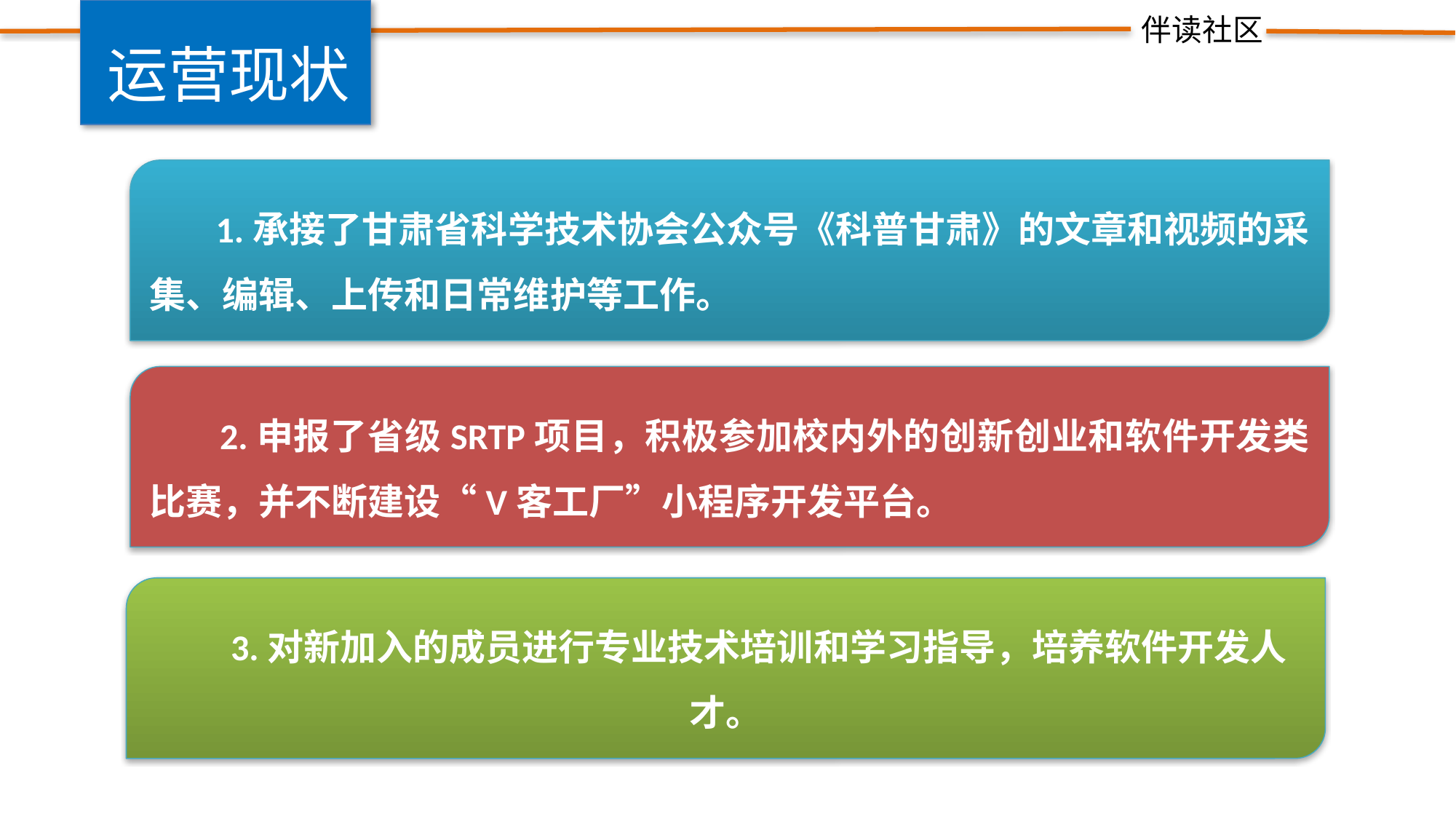

伴读社区
运营现状
        1.承接了甘肃省科学技术协会公众号《科普甘肃》的文章和视频的采集、编辑、上传和日常维护等工作。
点击添加文本
点击添加文本
        2.申报了省级SRTP项目，积极参加校内外的创新创业和软件开发类比赛，并不断建设“V客工厂”小程序开发平台。
点击添加文本
        3.对新加入的成员进行专业技术培训和学习指导，培养软件开发人才。
点击添加文本